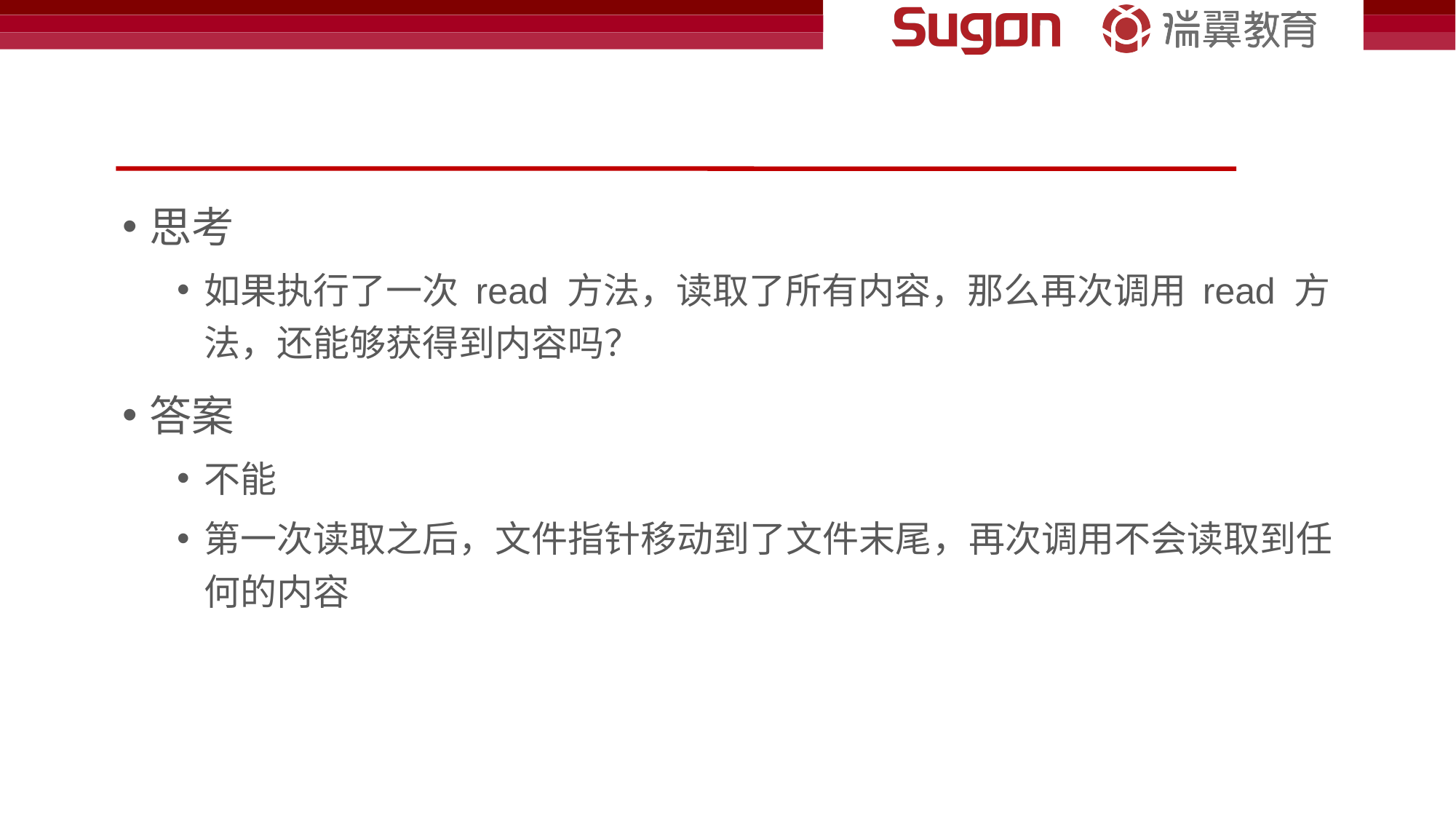

#
思考
如果执行了一次 read 方法，读取了所有内容，那么再次调用 read 方法，还能够获得到内容吗？
答案
不能
第一次读取之后，文件指针移动到了文件末尾，再次调用不会读取到任何的内容